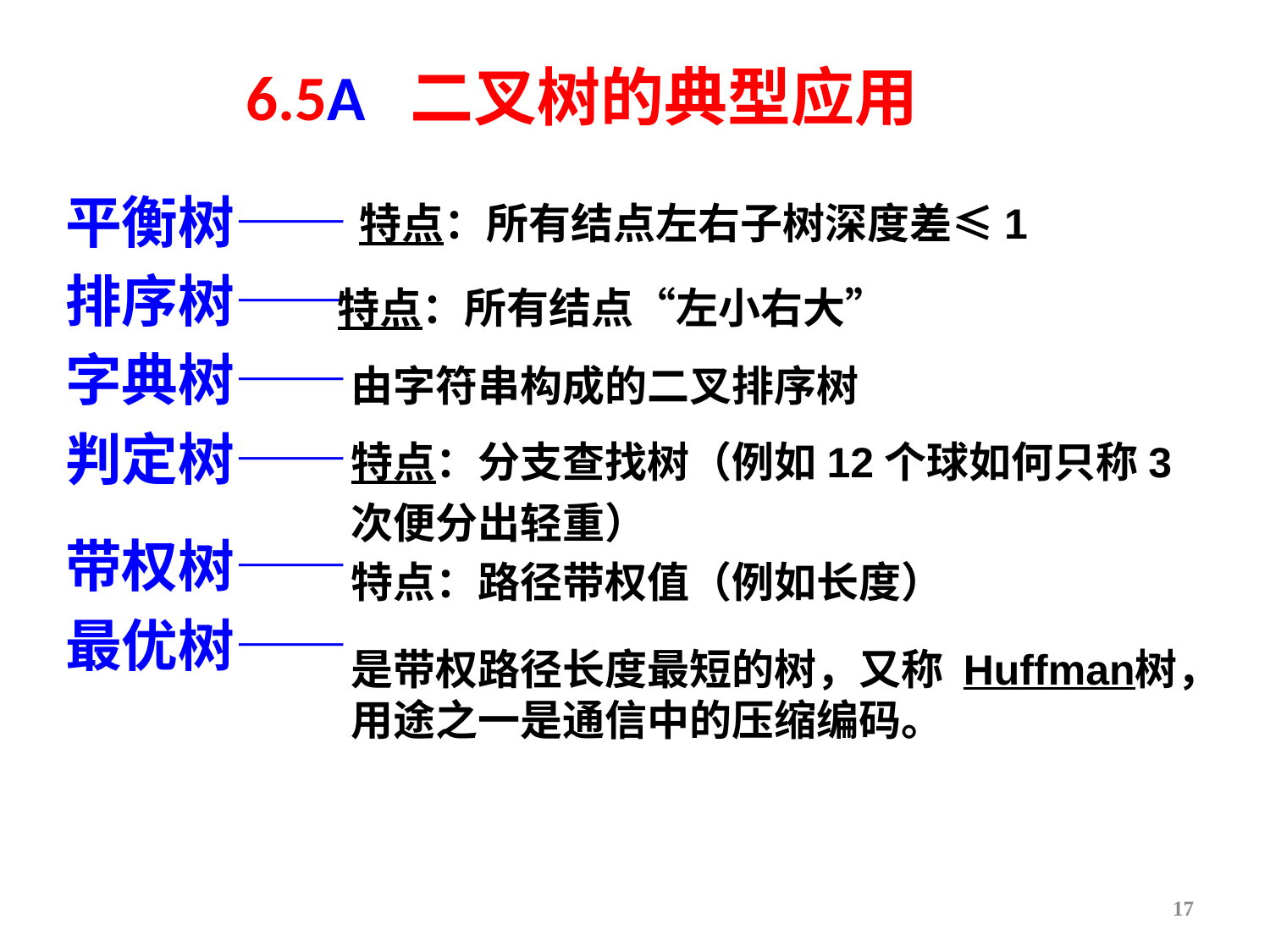

# 6.5A  二叉树的典型应用
平衡树——
排序树——
字典树——
判定树——
带权树——
最优树——
特点：所有结点左右子树深度差≤1
特点：所有结点“左小右大”
由字符串构成的二叉排序树
特点：分支查找树（例如12个球如何只称3次便分出轻重）
特点：路径带权值（例如长度）
是带权路径长度最短的树，又称 Huffman树，用途之一是通信中的压缩编码。
17